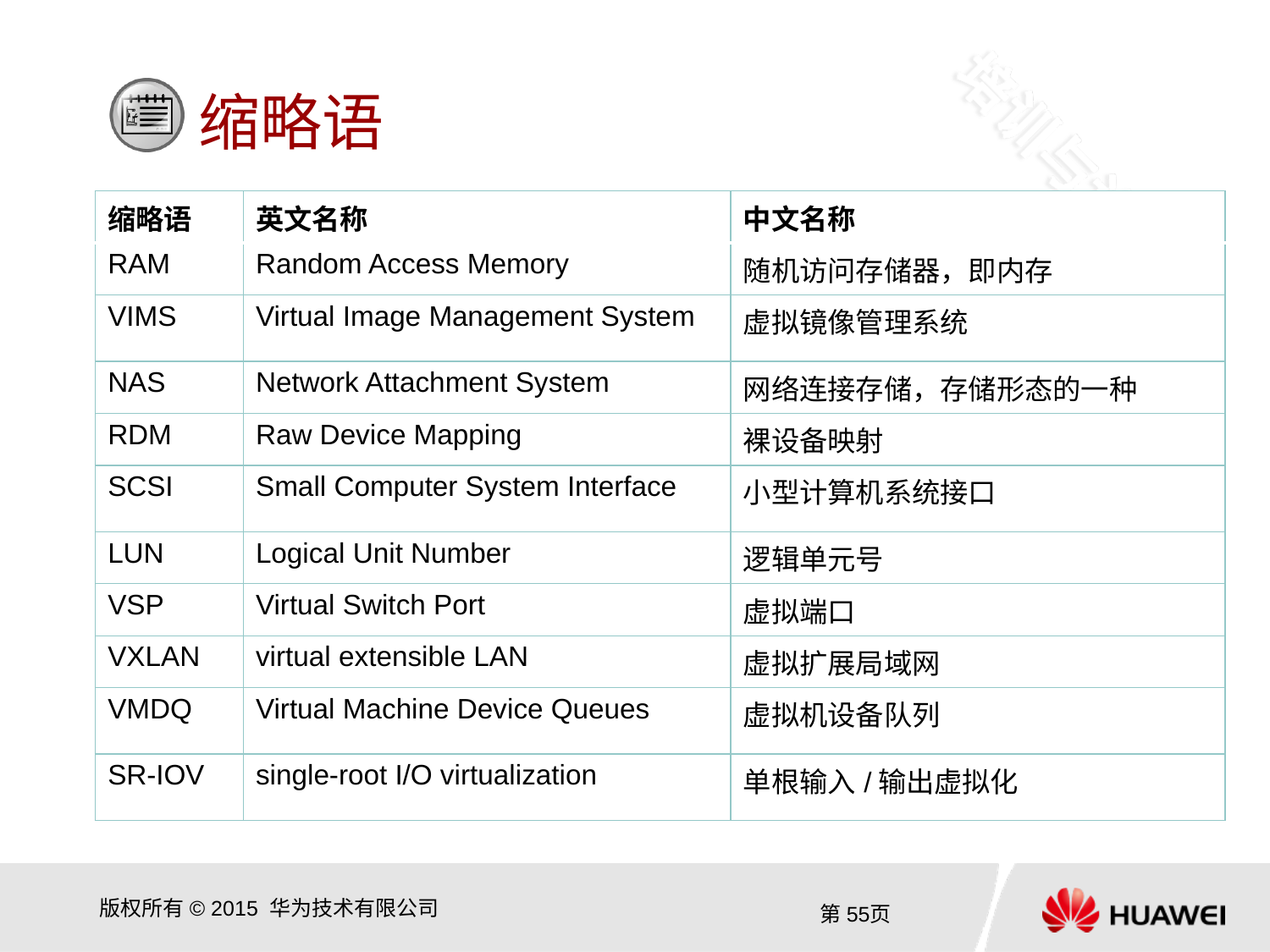

| 缩略语 | 英文名称 | 中文名称 |
| --- | --- | --- |
| RAM | Random Access Memory | 随机访问存储器，即内存 |
| VIMS | Virtual Image Management System | 虚拟镜像管理系统 |
| NAS | Network Attachment System | 网络连接存储，存储形态的一种 |
| RDM | Raw Device Mapping | 裸设备映射 |
| SCSI | Small Computer System Interface | 小型计算机系统接口 |
| LUN | Logical Unit Number | 逻辑单元号 |
| VSP | Virtual Switch Port | 虚拟端口 |
| VXLAN | virtual extensible LAN | 虚拟扩展局域网 |
| VMDQ | Virtual Machine Device Queues | 虚拟机设备队列 |
| SR-IOV | single-root I/O virtualization | 单根输入/输出虚拟化 |